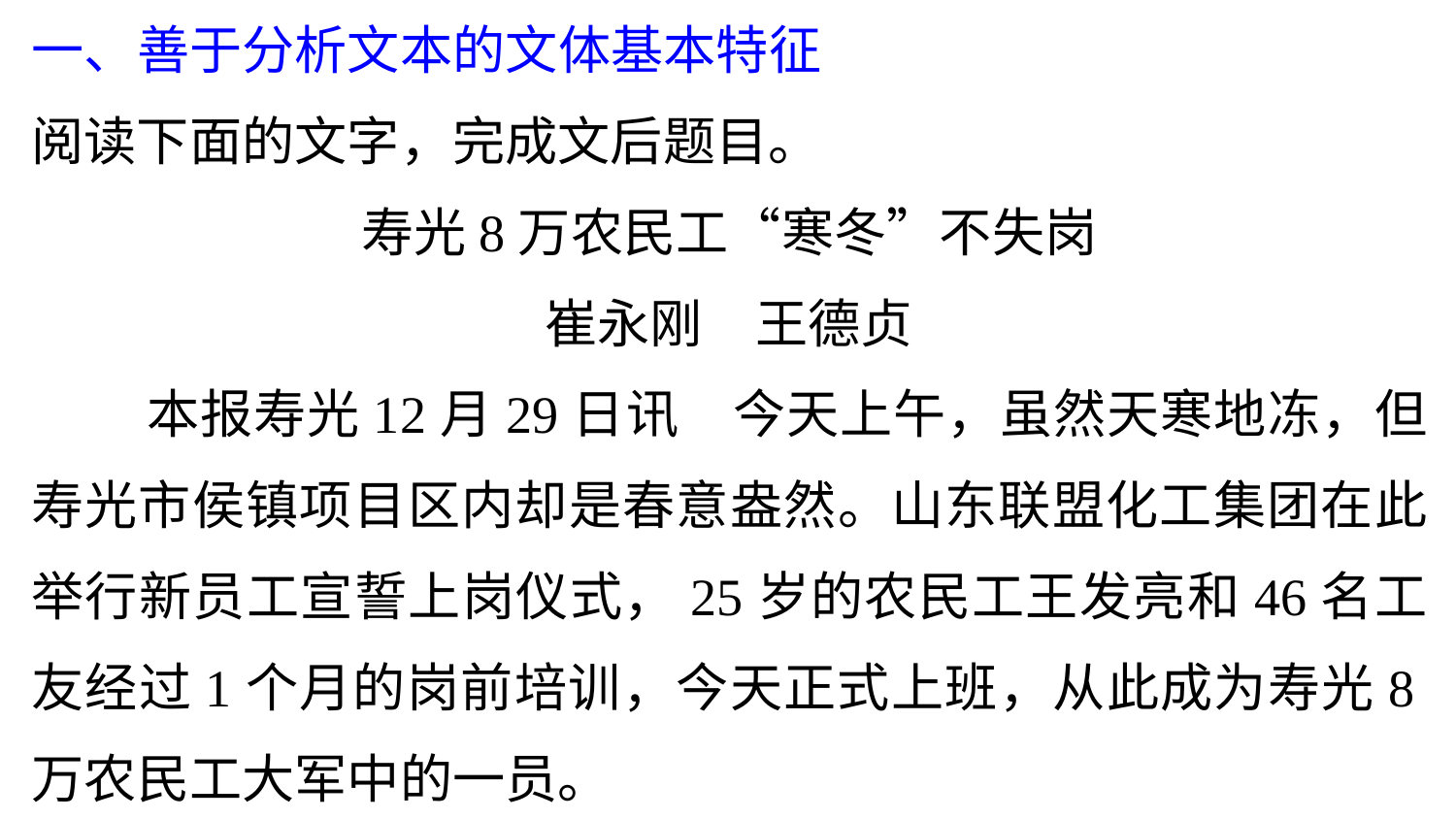

一、善于分析文本的文体基本特征
阅读下面的文字，完成文后题目。
寿光8万农民工“寒冬”不失岗
崔永刚　王德贞
        本报寿光12月29日讯　今天上午，虽然天寒地冻，但寿光市侯镇项目区内却是春意盎然。山东联盟化工集团在此举行新员工宣誓上岗仪式，25岁的农民工王发亮和46名工友经过1个月的岗前培训，今天正式上班，从此成为寿光8万农民工大军中的一员。